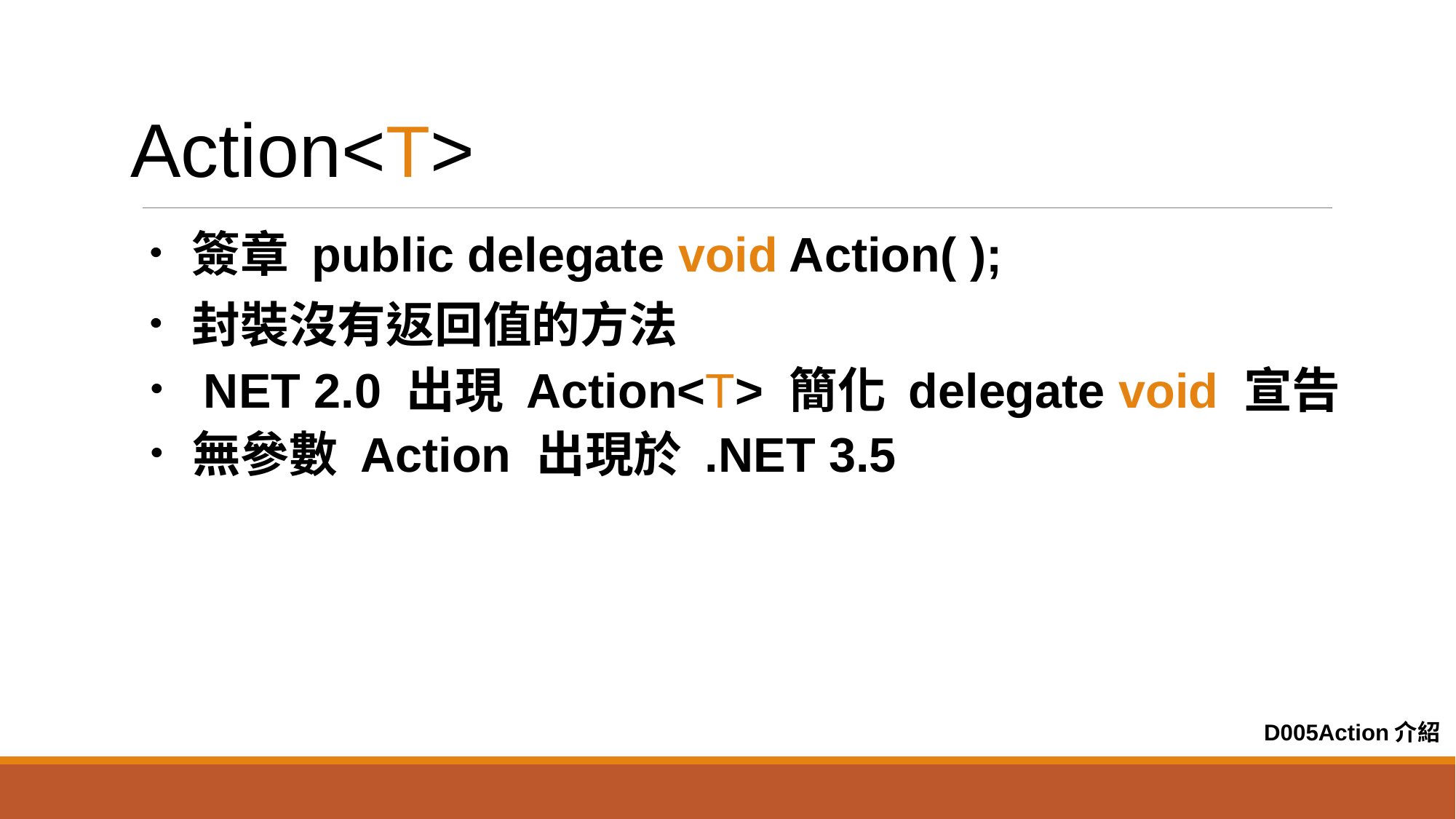

Action<T>
． 簽章 public delegate void Action( );
． 封裝沒有返回值的方法
． NET 2.0 出現 Action<T> 簡化 delegate void 宣告
． 無參數 Action 出現於 .NET 3.5
D005Action介紹